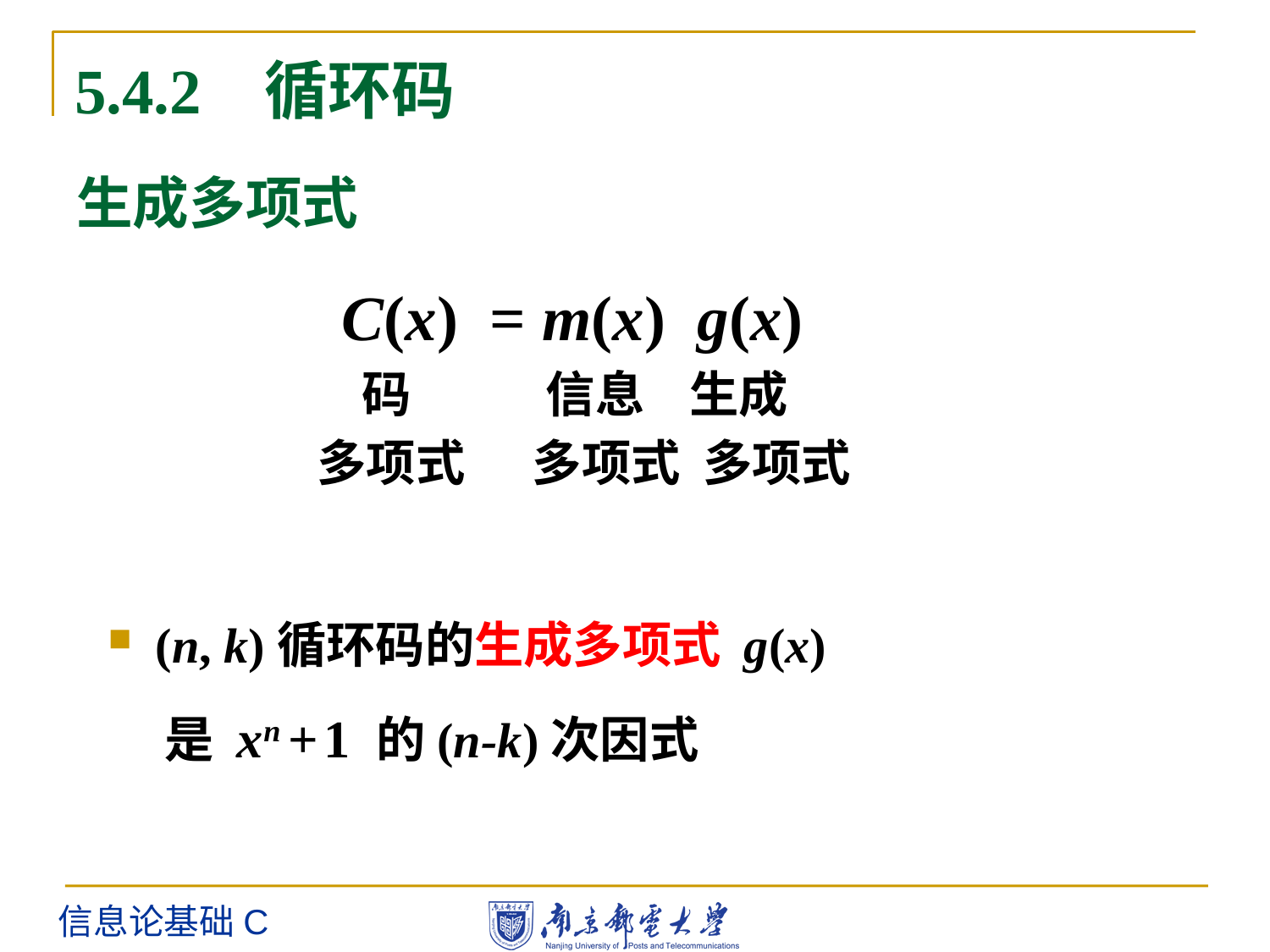

5.4.2   循环码
# 生成多项式
   C(x)  = m(x)  g(x)
     码            信息    生成
 多项式      多项式  多项式

(n, k)循环码的生成多项式 g(x)
    是 xn + 1 的(n-k)次因式

63